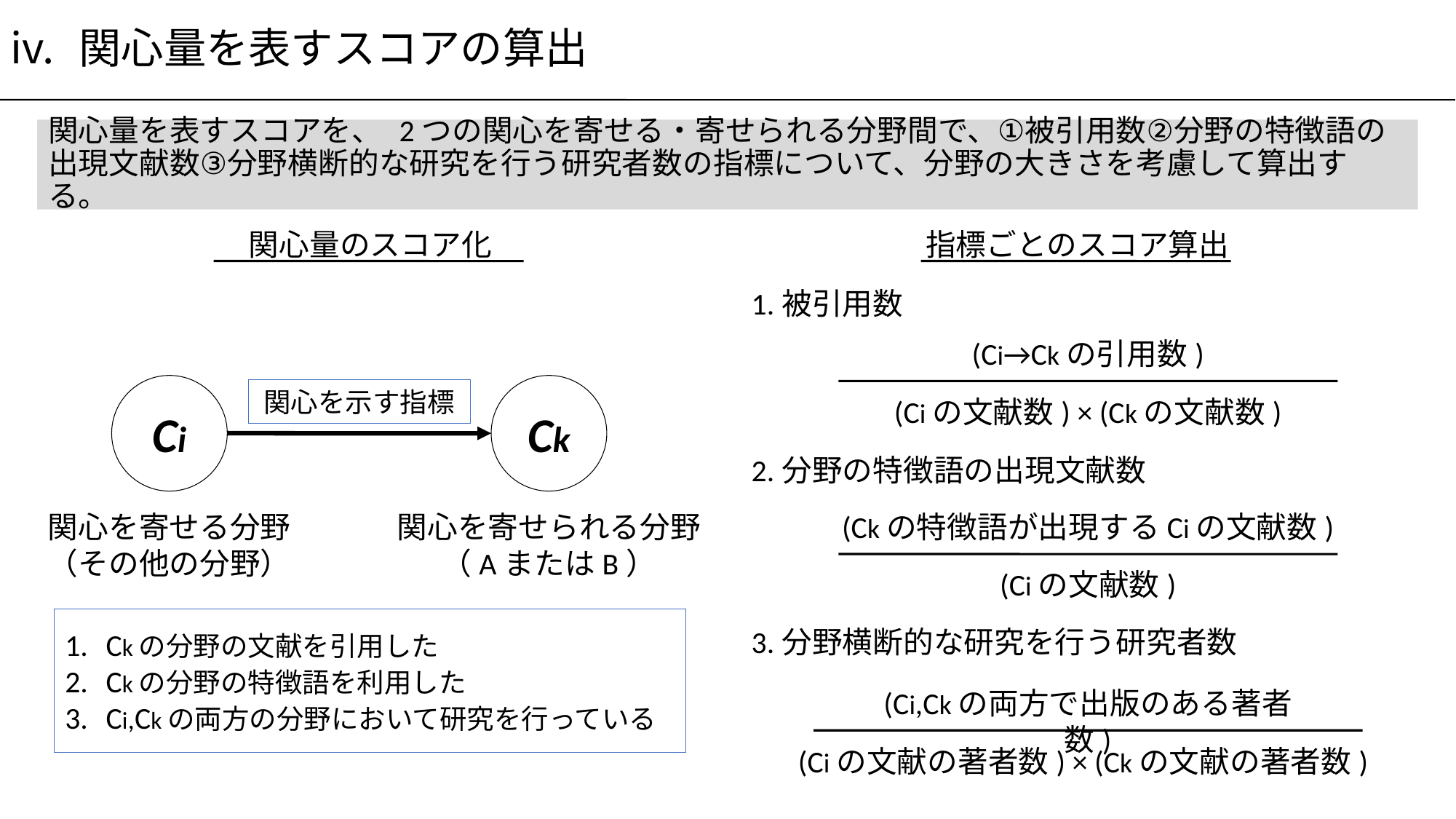

関心量を表すスコアの算出
関心量を表すスコアを、 2つの関心を寄せる・寄せられる分野間で、①被引用数②分野の特徴語の出現文献数③分野横断的な研究を行う研究者数の指標について、分野の大きさを考慮して算出する。
関心量のスコア化
指標ごとのスコア算出

1.被引用数
(Ci→Ckの引用数)
Ci
Ck
関心を示す指標

(Ciの文献数) × (Ckの文献数)

2.分野の特徴語の出現文献数
関心を寄せる分野
（その他の分野）
関心を寄せられる分野
（AまたはB）
(Ckの特徴語が出現するCiの文献数)

(Ciの文献数)
Ckの分野の文献を引用した
Ckの分野の特徴語を利用した
Ci,Ckの両方の分野において研究を行っている
3.分野横断的な研究を行う研究者数
(Ci,Ckの両方で出版のある著者数)

(Ciの文献の著者数) × (Ckの文献の著者数)